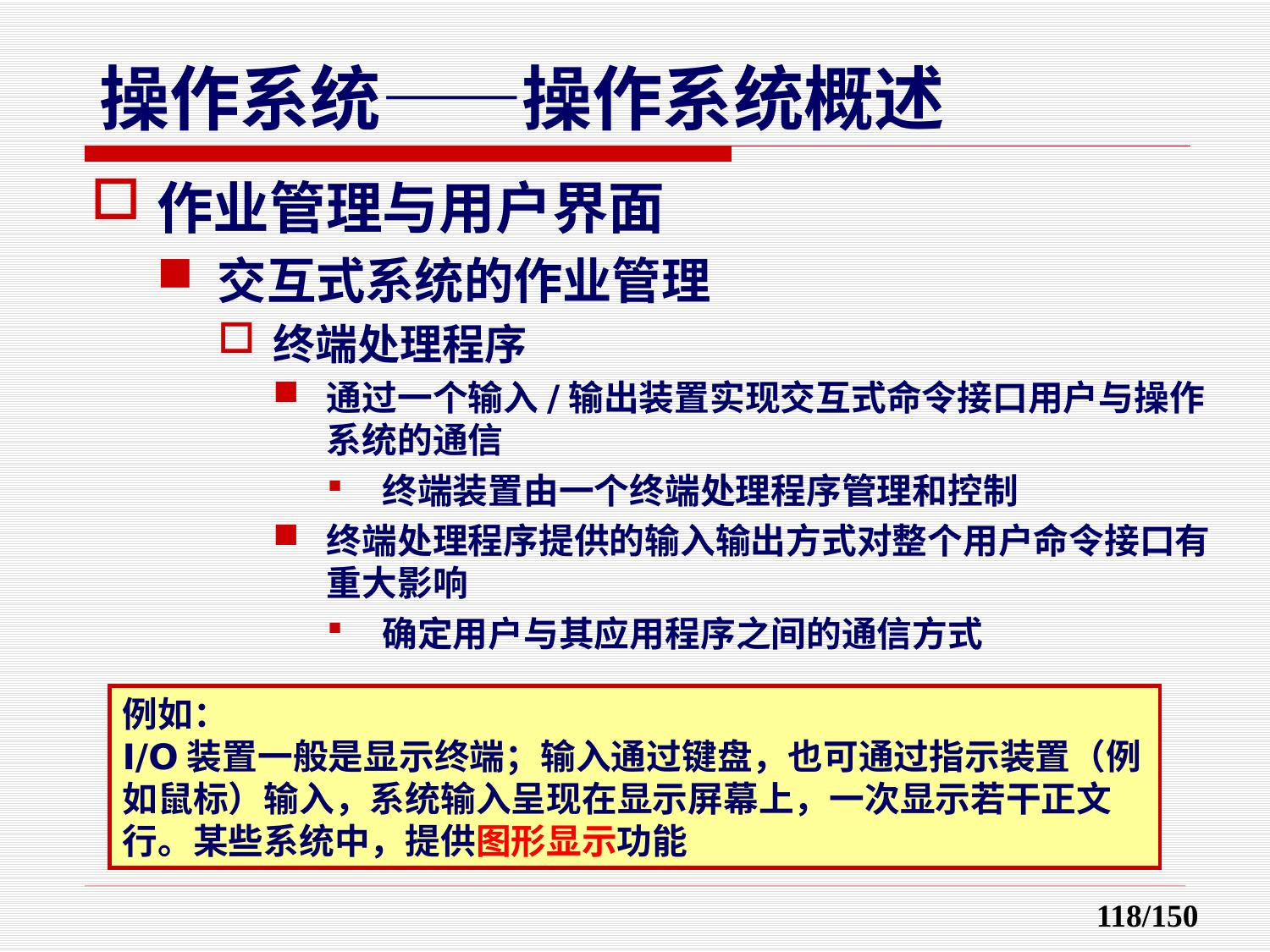

作业管理与用户界面
交互式系统的作业管理
终端处理程序
通过一个输入/输出装置实现交互式命令接口用户与操作系统的通信
终端装置由一个终端处理程序管理和控制
终端处理程序提供的输入输出方式对整个用户命令接口有重大影响
确定用户与其应用程序之间的通信方式
例如：
I/O装置一般是显示终端；输入通过键盘，也可通过指示装置（例如鼠标）输入，系统输入呈现在显示屏幕上，一次显示若干正文行。某些系统中，提供图形显示功能